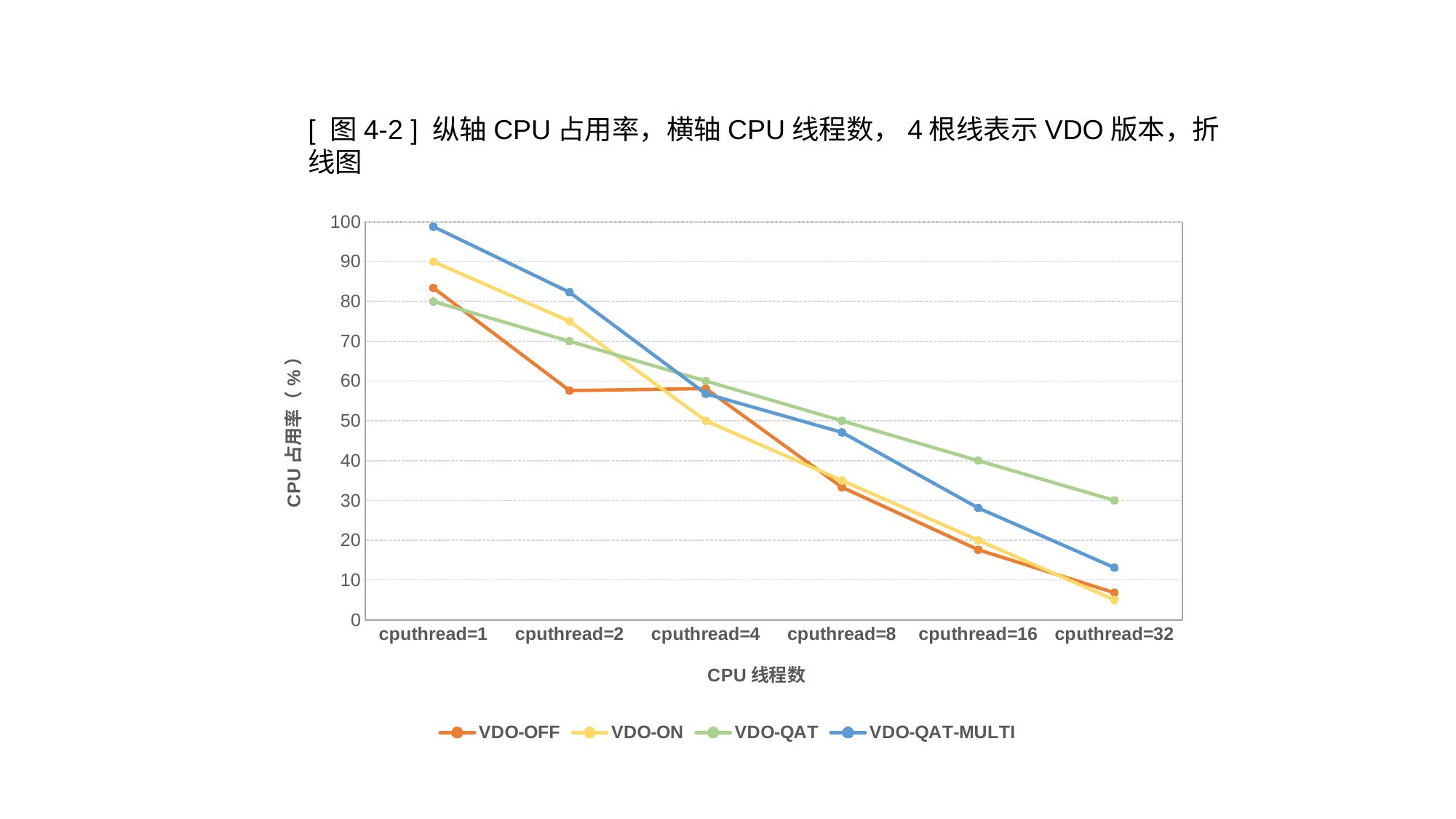

[ 图4-2 ] 纵轴CPU占用率，横轴CPU线程数，4根线表示VDO版本，折线图

### Chart

| Category | VDO-OFF | VDO-ON | VDO-QAT | VDO-QAT-MULTI |
|---|---|---|---|---|
| cputhread=1 | 83.4 | 90.0 | 80.0 | 98.8 |
| cputhread=2 | 57.6 | 75.0 | 70.0 | 82.3 |
| cputhread=4 | 58.1 | 50.0 | 60.0 | 56.8 |
| cputhread=8 | 33.3 | 35.0 | 50.0 | 47.1 |
| cputhread=16 | 17.6 | 20.0 | 40.0 | 28.1 |
| cputhread=32 | 6.8 | 5.0 | 30.0 | 13.1 |